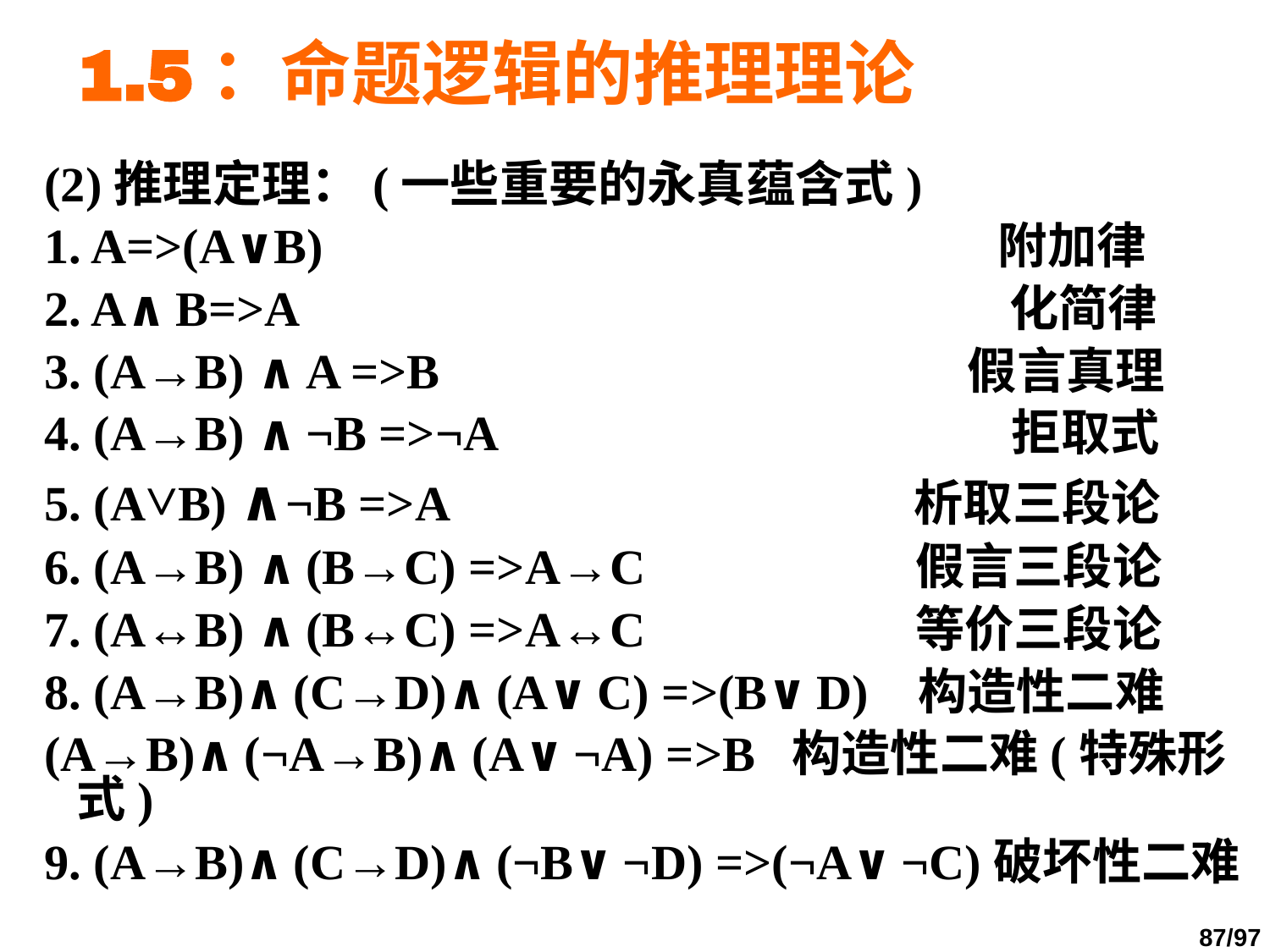

# 1.5：命题逻辑的推理理论
(2)推理定理：(一些重要的永真蕴含式)
1. A=>(A∨B)                                                      附加律
2. A∧B=>A                                                         化简律
3. (A→B) ∧A =>B                                          假言真理
4. (A→B) ∧¬B =>¬A                                         拒取式
5. (A˅B) ∧¬B =>A                                     析取三段论
6. (A→B) ∧(B→C) =>A→C                     假言三段论
7. (A↔B) ∧(B↔C) =>A↔C                     等价三段论
8. (A→B)∧(C→D)∧(A∨C) =>(B∨D)   构造性二难
(A→B)∧(¬A→B)∧(A∨¬A) =>B  构造性二难(特殊形式)
9. (A→B)∧(C→D)∧(¬B∨¬D) =>(¬A∨¬C)破坏性二难